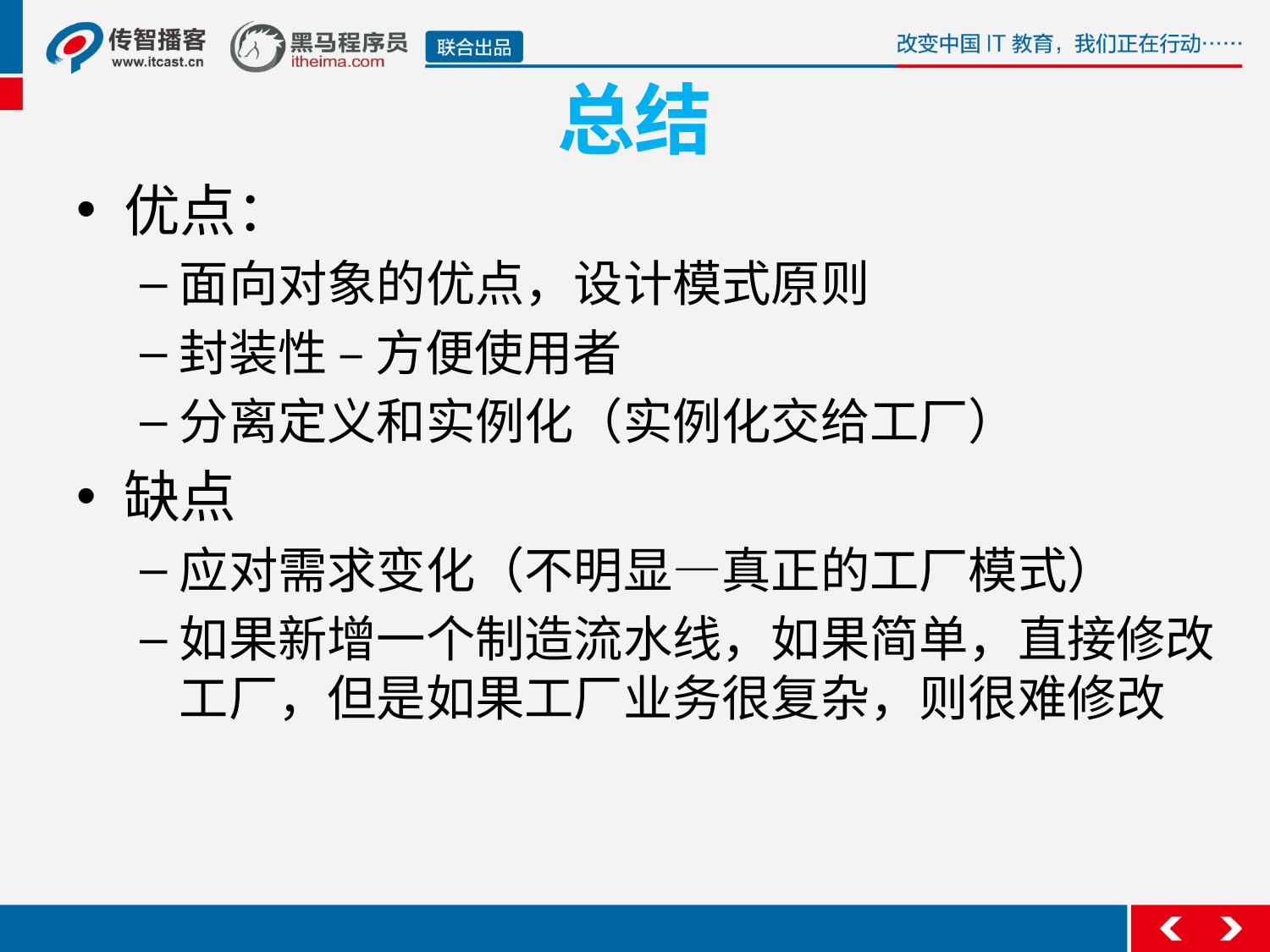

# 总结
优点：
面向对象的优点，设计模式原则
封装性 – 方便使用者
分离定义和实例化（实例化交给工厂）
缺点
应对需求变化（不明显—真正的工厂模式）
如果新增一个制造流水线，如果简单，直接修改工厂，但是如果工厂业务很复杂，则很难修改